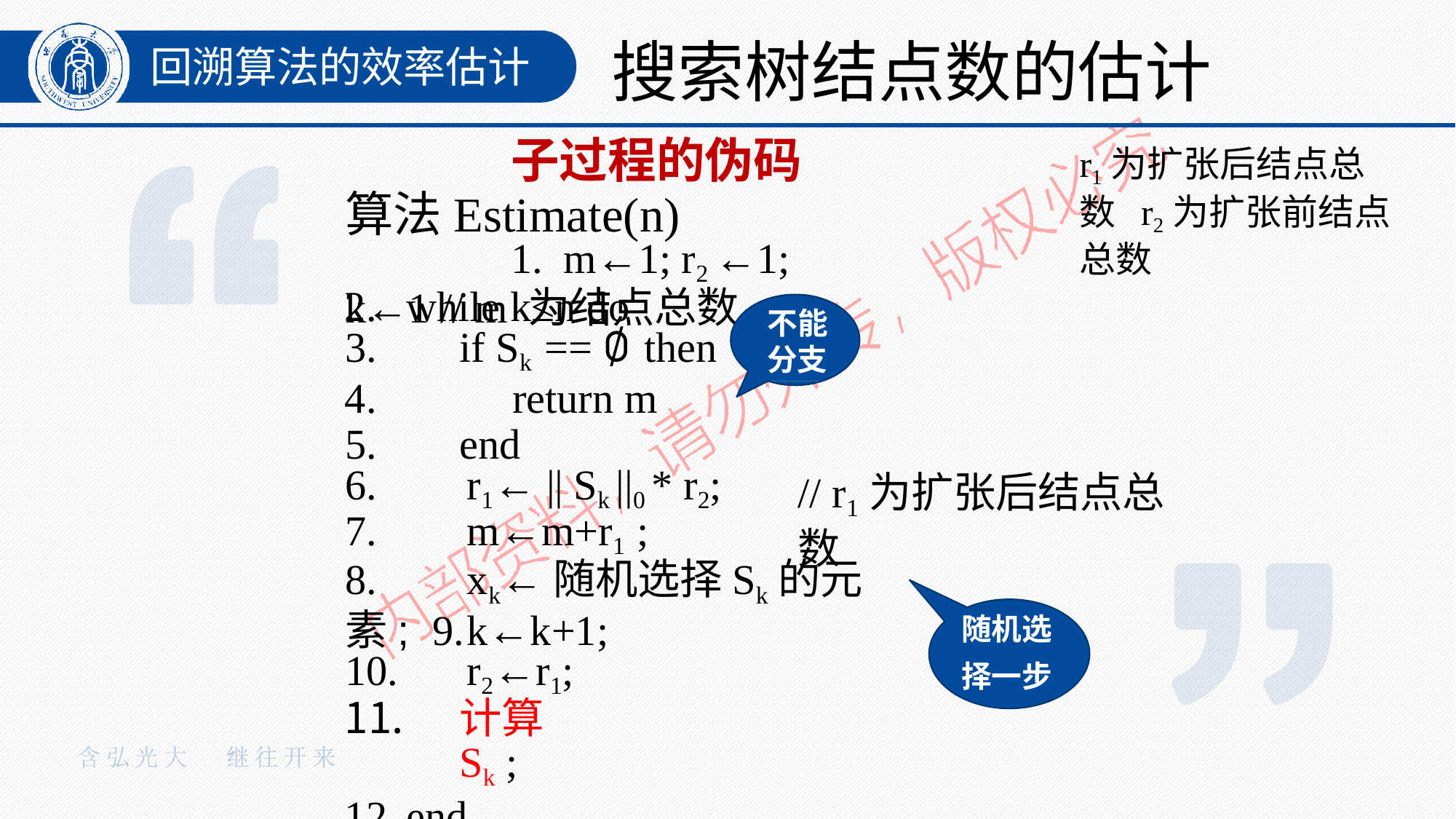

# 搜索树结点数的估计

回溯算法的效率估计
子过程的伪码 算法Estimate(n)
1.	m←1; r2 ←1; k←1 // m 为结点总数
r1为扩张后结点总数  r2为扩张前结点总数
while k≤n do
if Sk  == ∅ then
return m
end
6.	r1← || Sk ||0 * r2;
7.	m←m+r1 ;
8.	xk←随机选择Sk的元素;  9.	k←k+1;
10.	r2←r1;

不能
分支
// r1为扩张后结点总数

随机选 择一步
计算Sk ;
end